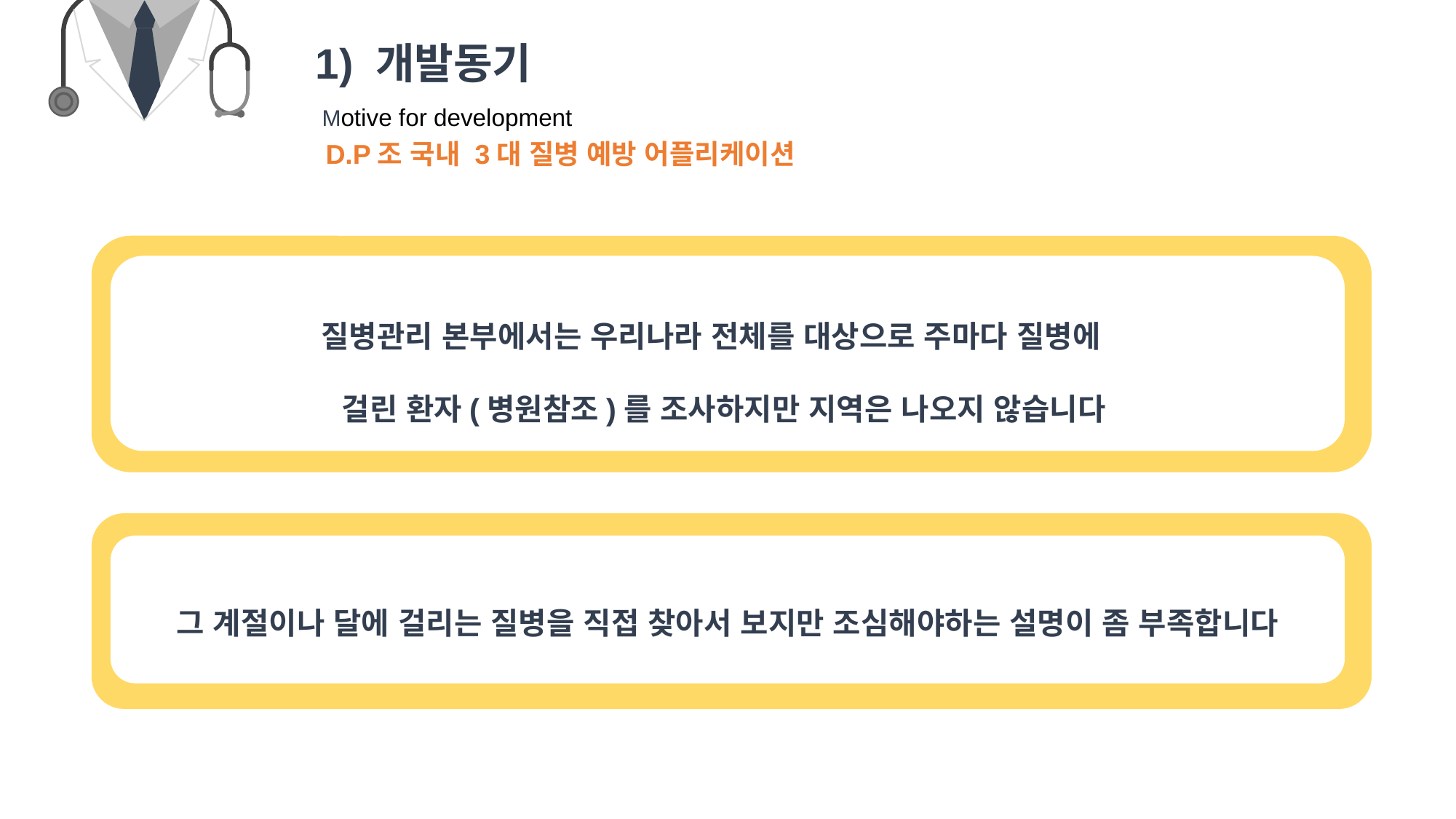

50%
CONTENTS A
1) 개발동기
 Motive for development
D.P조 국내 3대 질병 예방 어플리케이션

질병관리 본부에서는 우리나라 전체를 대상으로 주마다 질병에
걸린 환자(병원참조)를 조사하지만 지역은 나오지 않습니다

그 계절이나 달에 걸리는 질병을 직접 찾아서 보지만 조심해야하는 설명이 좀 부족합니다